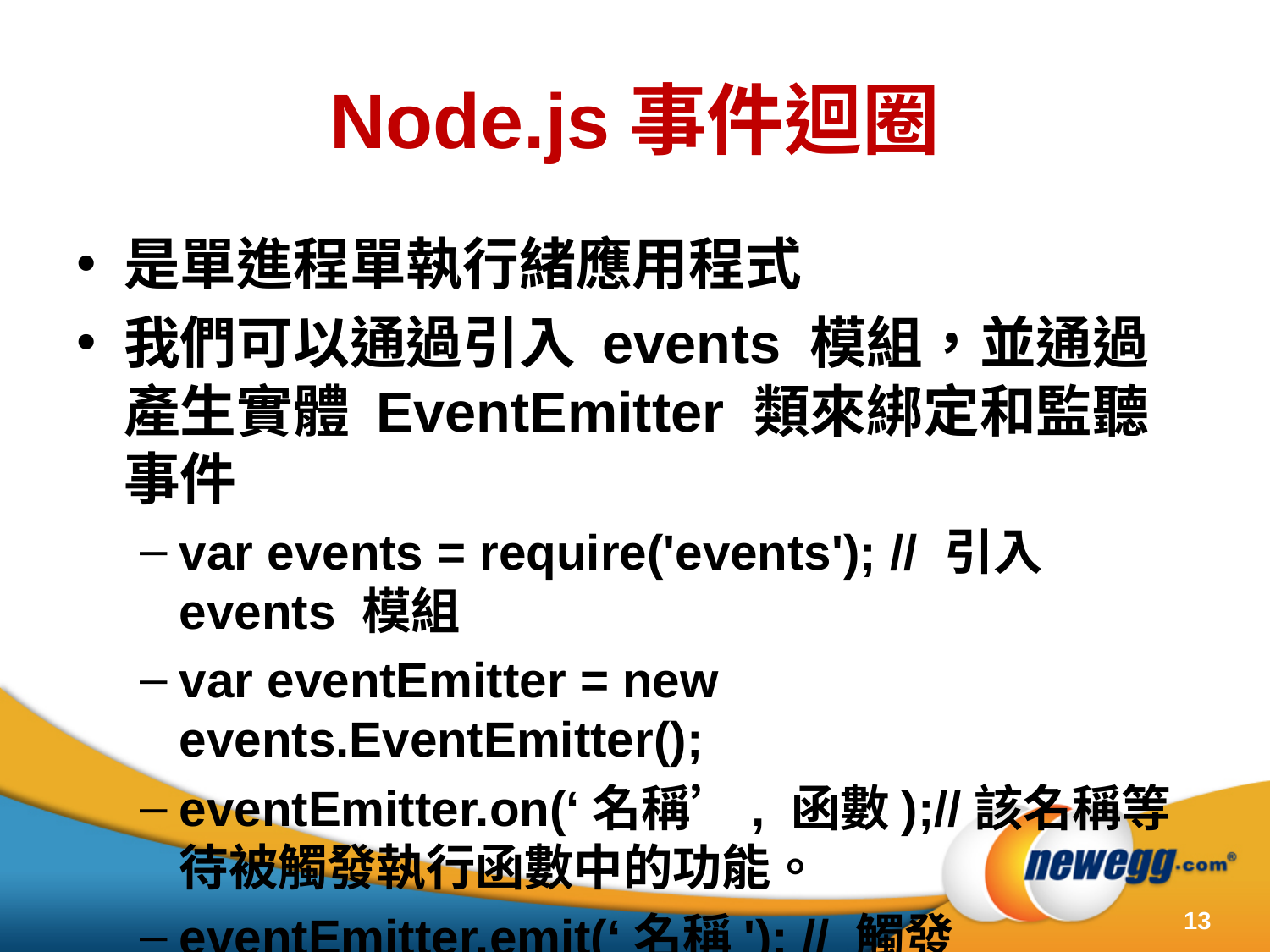

# Node.js事件迴圈
是單進程單執行緒應用程式
我們可以通過引入 events 模組，並通過產生實體 EventEmitter 類來綁定和監聽事件
var events = require('events'); // 引入 events 模組
var eventEmitter = new events.EventEmitter();
eventEmitter.on(‘名稱’, 函數);//該名稱等待被觸發執行函數中的功能。
eventEmitter.emit(‘名稱'); // 觸發